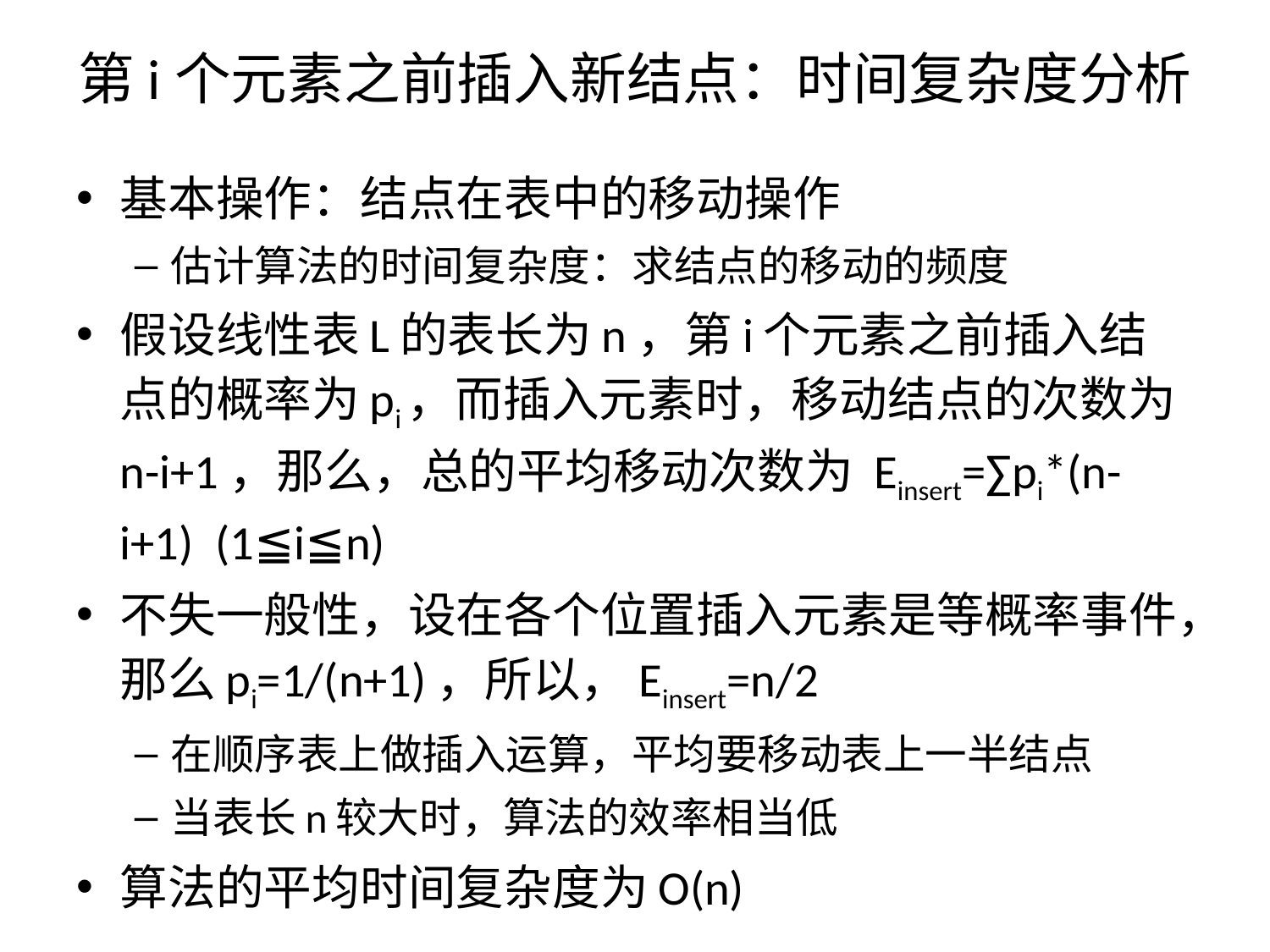

# 第i个元素之前插入新结点：时间复杂度分析
基本操作：结点在表中的移动操作
估计算法的时间复杂度：求结点的移动的频度
假设线性表L的表长为n，第i个元素之前插入结点的概率为pi，而插入元素时，移动结点的次数为n-i+1，那么，总的平均移动次数为 Einsert=∑pi*(n-i+1)  (1≦i≦n)
不失一般性，设在各个位置插入元素是等概率事件，那么pi=1/(n+1)，所以，Einsert=n/2
在顺序表上做插入运算，平均要移动表上一半结点
当表长n较大时，算法的效率相当低
算法的平均时间复杂度为O(n)